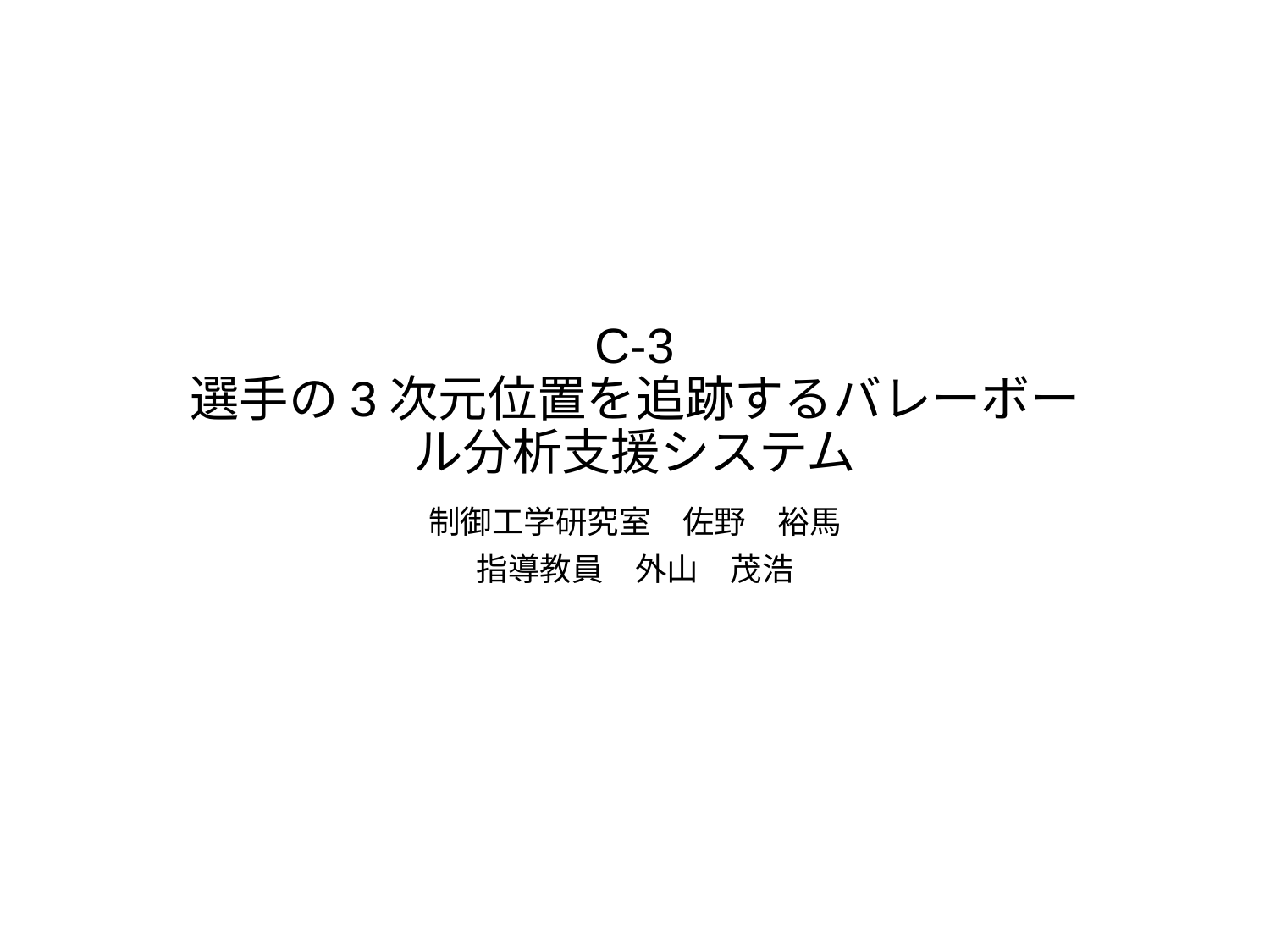

# C-3 選手の3次元位置を追跡するバレーボール分析支援システム
制御工学研究室　佐野　裕馬
指導教員　外山　茂浩